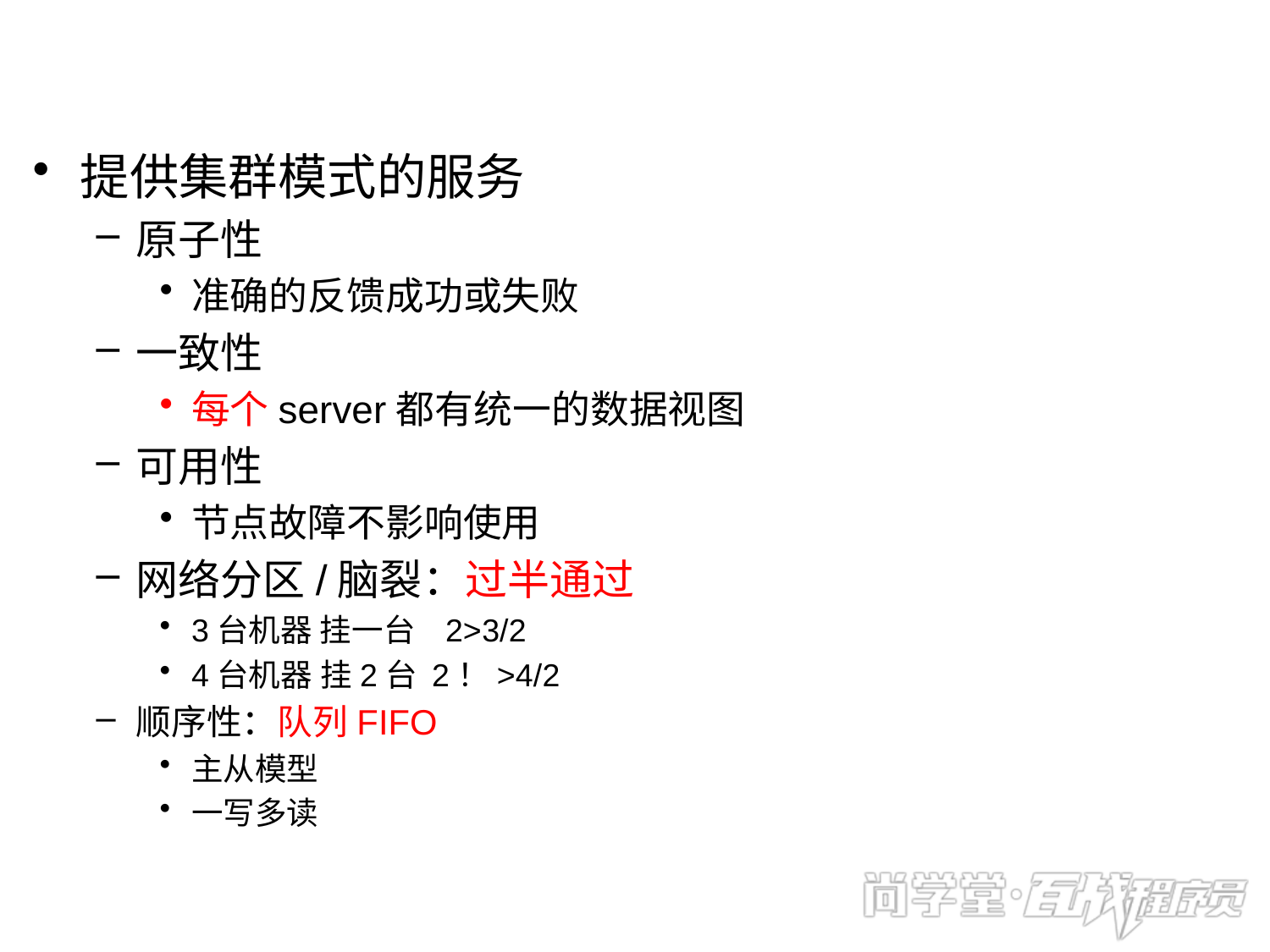

提供集群模式的服务
原子性
准确的反馈成功或失败
一致性
每个server都有统一的数据视图
可用性
节点故障不影响使用
网络分区/脑裂：过半通过
3台机器 挂一台	2>3/2
4台机器 挂2台 2！>4/2
顺序性：队列FIFO
主从模型
一写多读